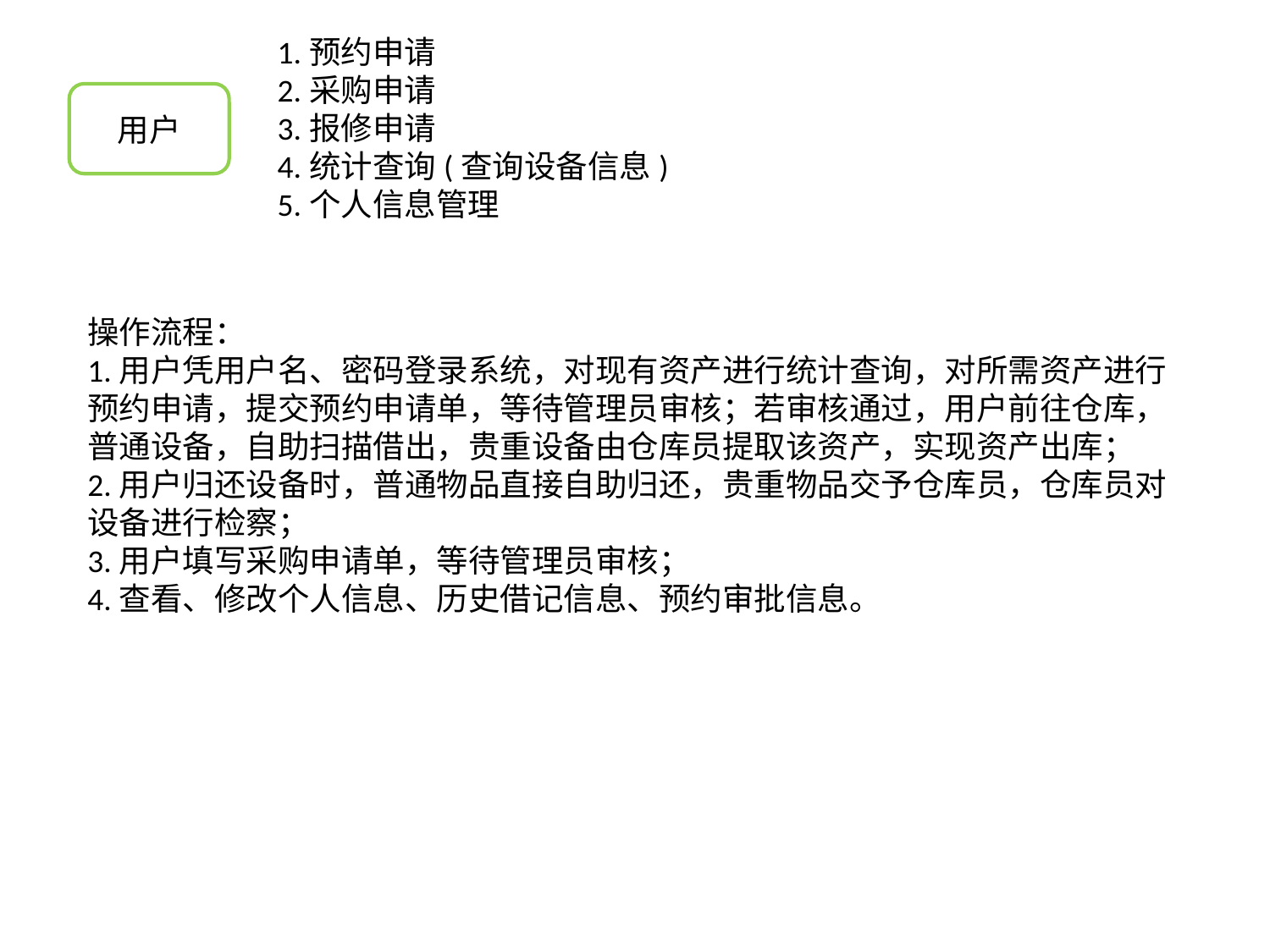

1.预约申请
2.采购申请
3.报修申请
4.统计查询(查询设备信息)
5.个人信息管理
用户
操作流程：
1.用户凭用户名、密码登录系统，对现有资产进行统计查询，对所需资产进行预约申请，提交预约申请单，等待管理员审核；若审核通过，用户前往仓库，普通设备，自助扫描借出，贵重设备由仓库员提取该资产，实现资产出库；
2.用户归还设备时，普通物品直接自助归还，贵重物品交予仓库员，仓库员对设备进行检察；
3.用户填写采购申请单，等待管理员审核；
4.查看、修改个人信息、历史借记信息、预约审批信息。